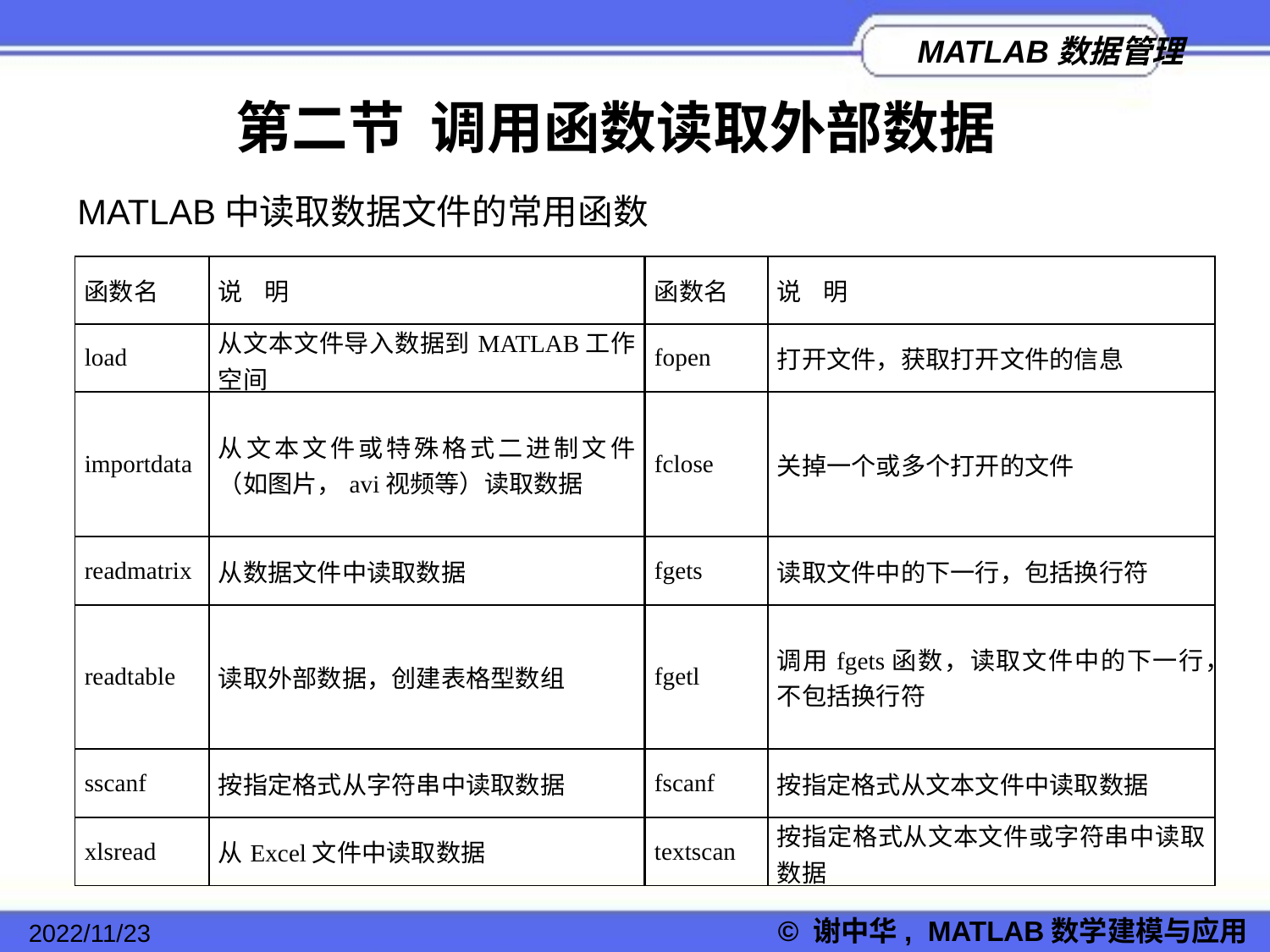

第二节  调用函数读取外部数据
MATLAB中读取数据文件的常用函数
| 函数名 | 说 明 | 函数名 | 说 明 |
| --- | --- | --- | --- |
| load | 从文本文件导入数据到MATLAB工作空间 | fopen | 打开文件，获取打开文件的信息 |
| importdata | 从文本文件或特殊格式二进制文件（如图片，avi视频等）读取数据 | fclose | 关掉一个或多个打开的文件 |
| readmatrix | 从数据文件中读取数据 | fgets | 读取文件中的下一行，包括换行符 |
| readtable | 读取外部数据，创建表格型数组 | fgetl | 调用fgets函数，读取文件中的下一行，不包括换行符 |
| sscanf | 按指定格式从字符串中读取数据 | fscanf | 按指定格式从文本文件中读取数据 |
| xlsread | 从Excel文件中读取数据 | textscan | 按指定格式从文本文件或字符串中读取数据 |
© 谢中华,  MATLAB数学建模与应用